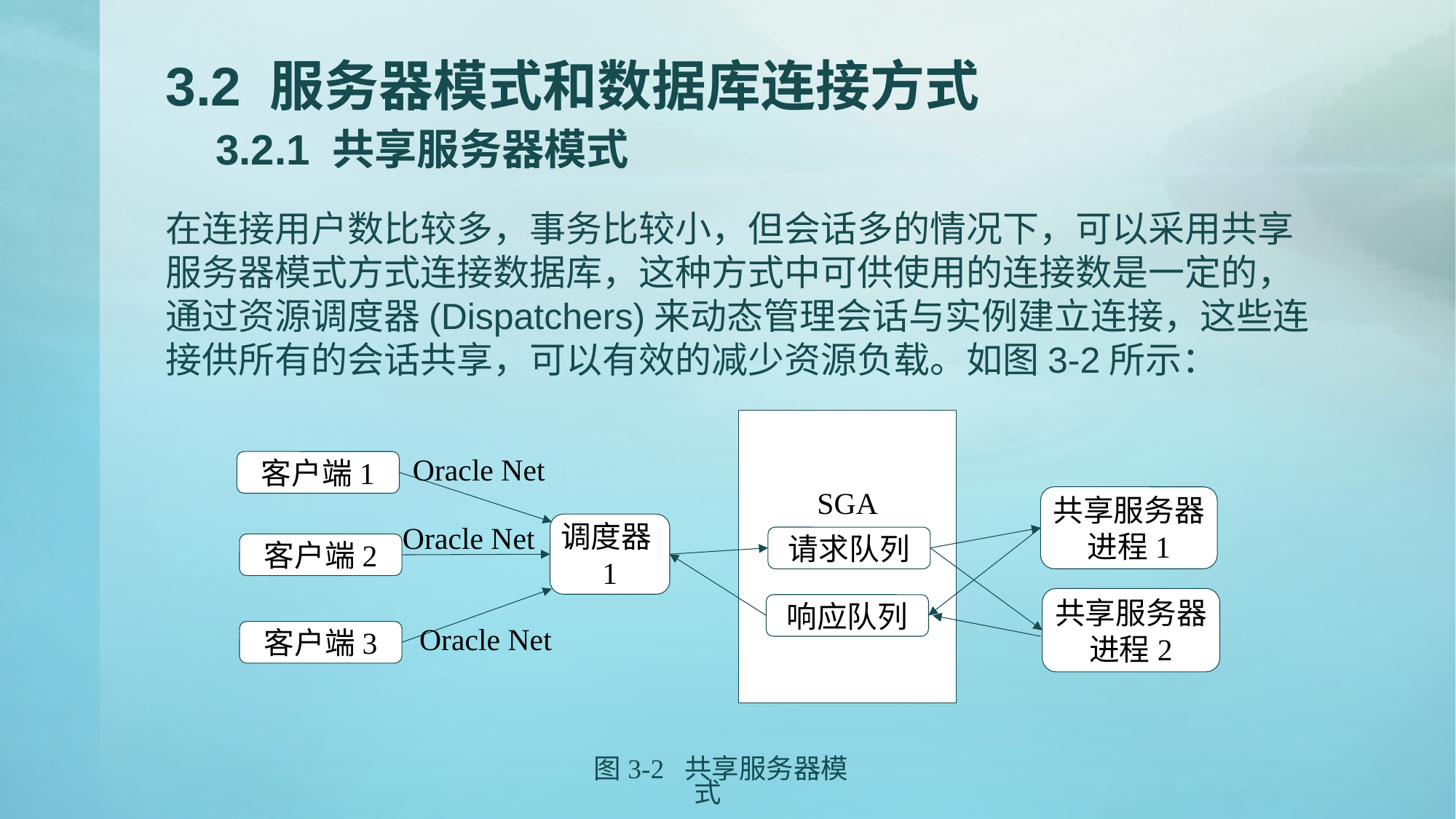

# 3.2 服务器模式和数据库连接方式 3.2.1 共享服务器模式
在连接用户数比较多，事务比较小，但会话多的情况下，可以采用共享服务器模式方式连接数据库，这种方式中可供使用的连接数是一定的，通过资源调度器(Dispatchers)来动态管理会话与实例建立连接，这些连接供所有的会话共享，可以有效的减少资源负载。如图3-2所示：

SGA

请求队列
响应队列
Oracle Net
客户端1
共享服务器
进程1
Oracle Net
调度器1
客户端2
共享服务器
进程2
Oracle Net
客户端3
图3-2  共享服务器模式